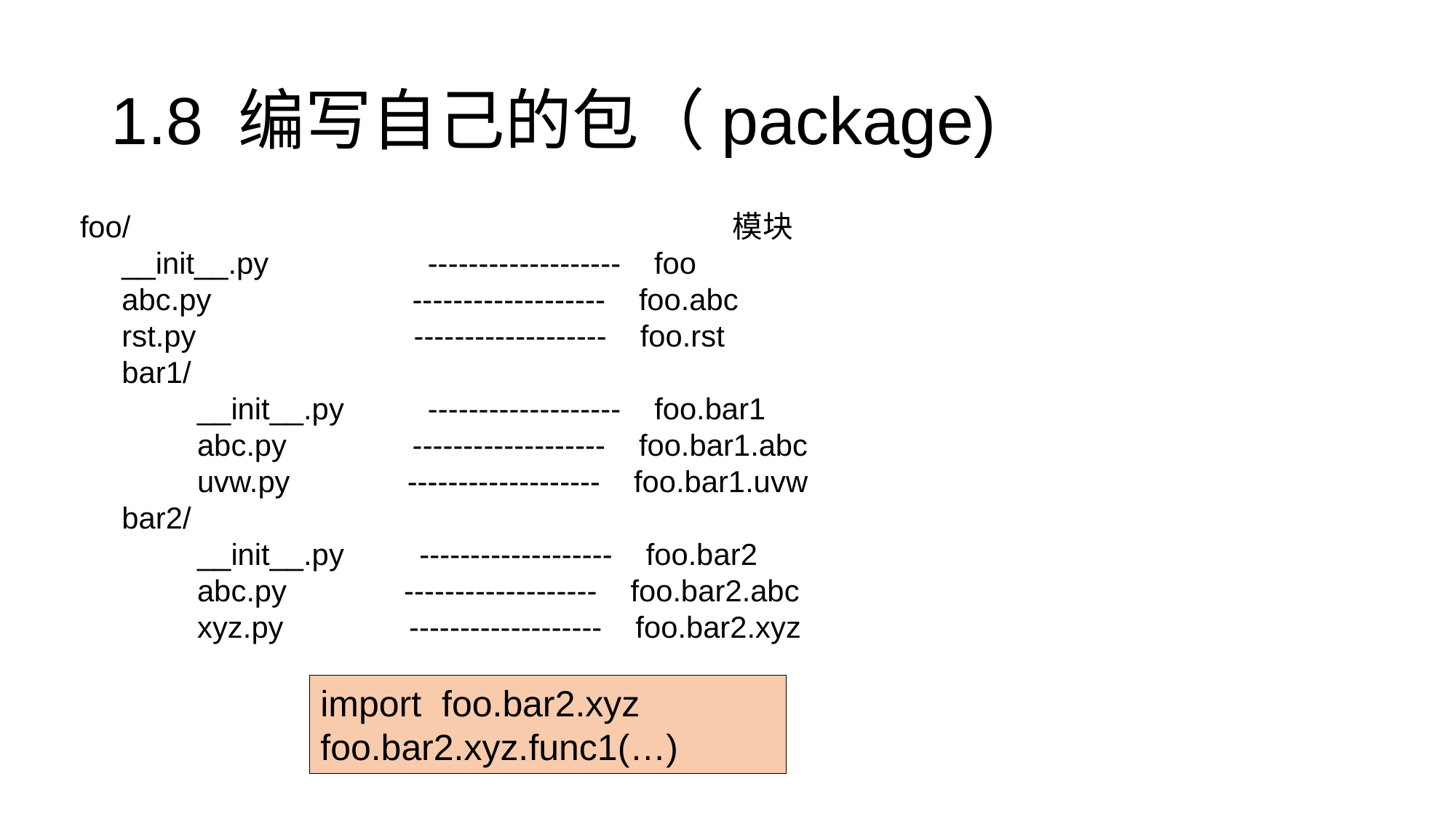

# 1.8 编写自己的包（package)
foo/ 		                                                   模块
     __init__.py                   -------------------    foo
     abc.py                        -------------------    foo.abc
     rst.py                          -------------------    foo.rst
     bar1/
              __init__.py          -------------------    foo.bar1
              abc.py               -------------------    foo.bar1.abc
              uvw.py              -------------------    foo.bar1.uvw
     bar2/
              __init__.py         -------------------    foo.bar2
              abc.py              -------------------    foo.bar2.abc
              xyz.py               -------------------    foo.bar2.xyz

import  foo.bar2.xyz
foo.bar2.xyz.func1(…)